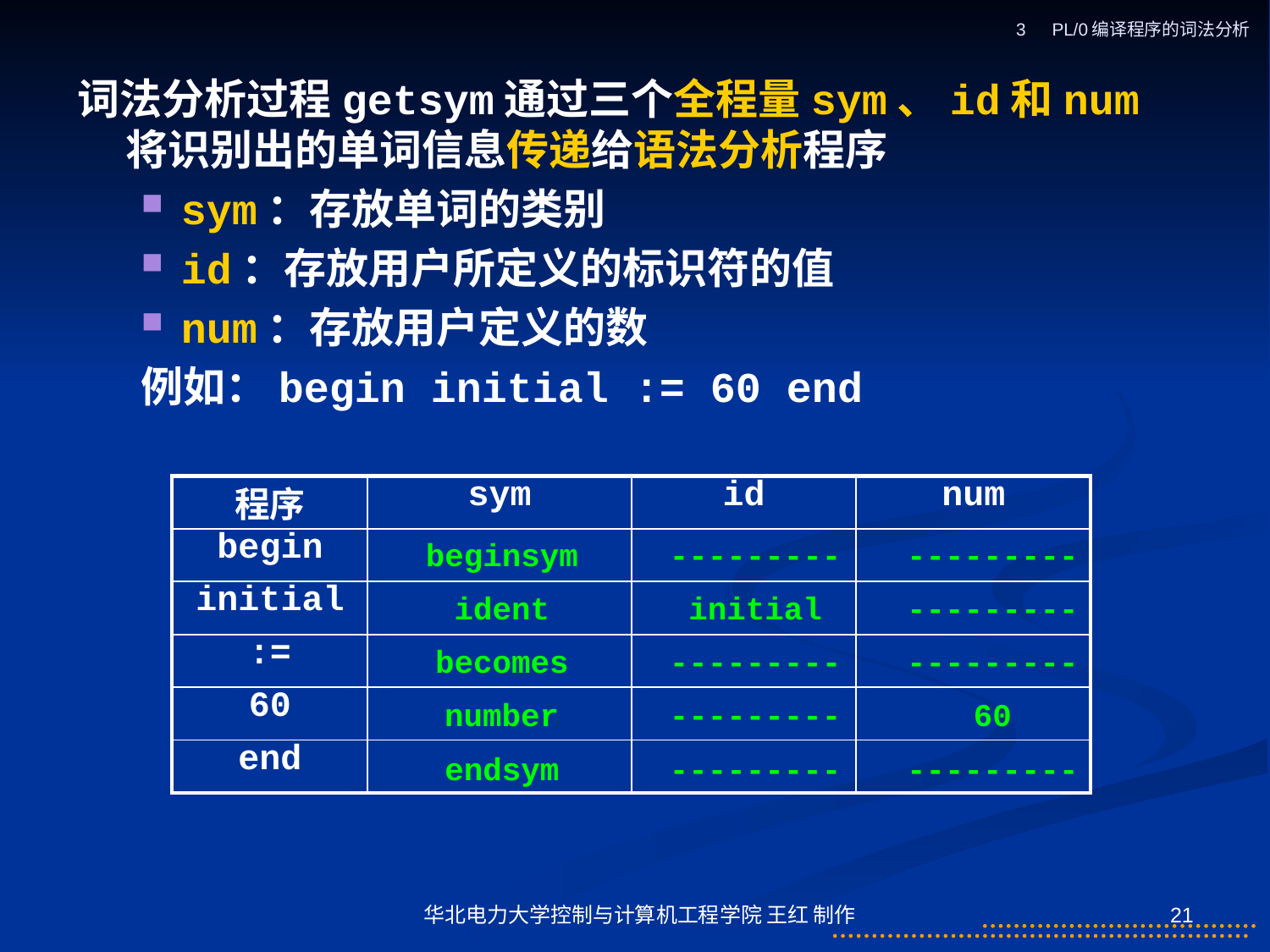

3　PL/0编译程序的词法分析
词法分析过程getsym通过三个全程量sym、id和num 将识别出的单词信息传递给语法分析程序
sym：存放单词的类别
id：存放用户所定义的标识符的值
num：存放用户定义的数
例如：begin initial := 60 end
| 程序 | sym | id | num |
| --- | --- | --- | --- |
| begin |  |  |  |
| initial |  |  |  |
| := |  |  |  |
| 60 |  |  |  |
| end |  |  |  |
beginsym
---------
---------
ident
initial
---------
becomes
---------
---------
number
---------
60
endsym
---------
---------
华北电力大学控制与计算机工程学院 王红 制作
21